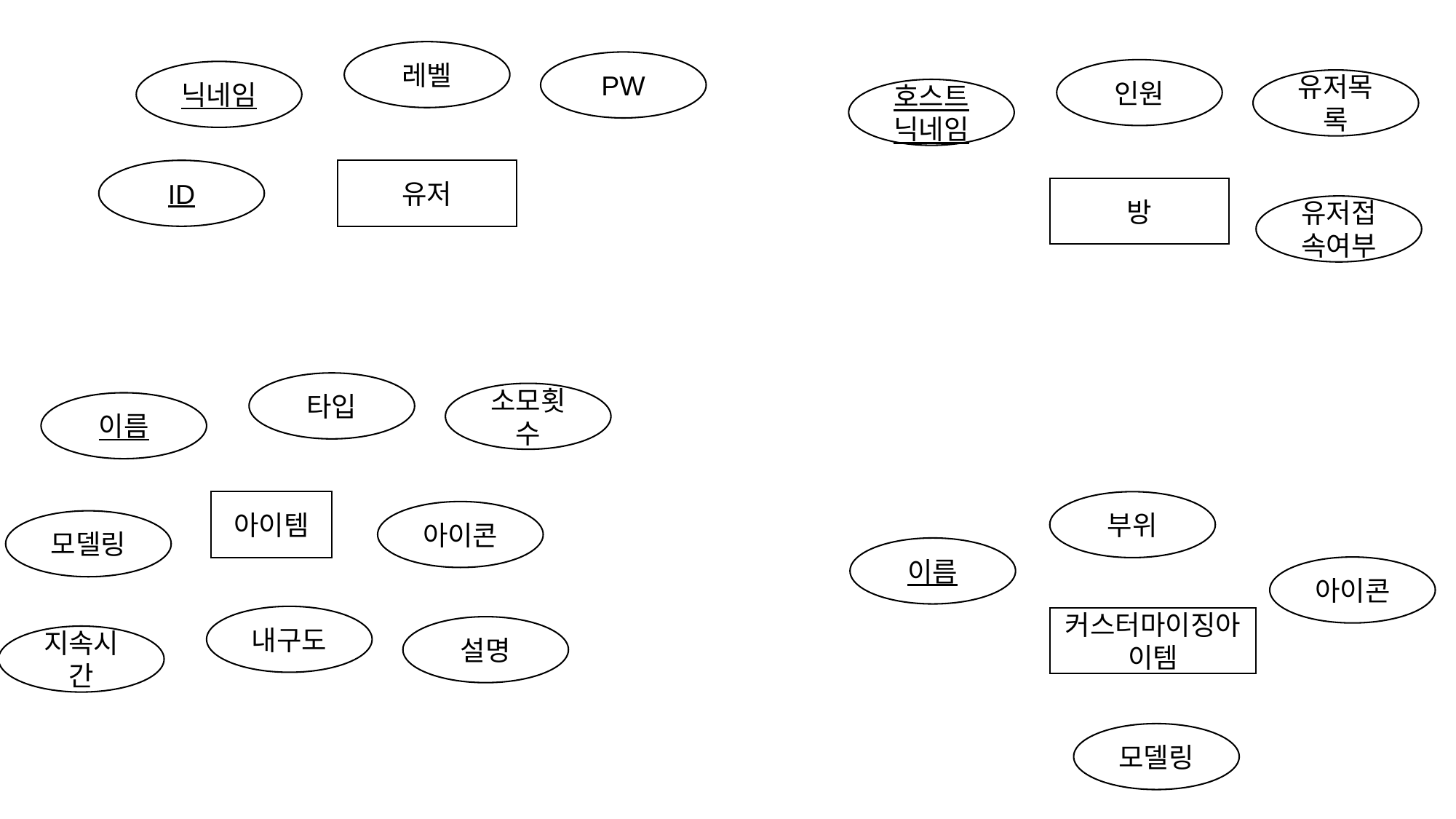

레벨
PW
인원
닉네임
유저목록
호스트닉네임
ID
유저
방
유저접속여부
타입
소모횟수
이름
아이템
부위
아이콘
모델링
이름
아이콘
내구도
커스터마이징아이템
설명
지속시간
모델링